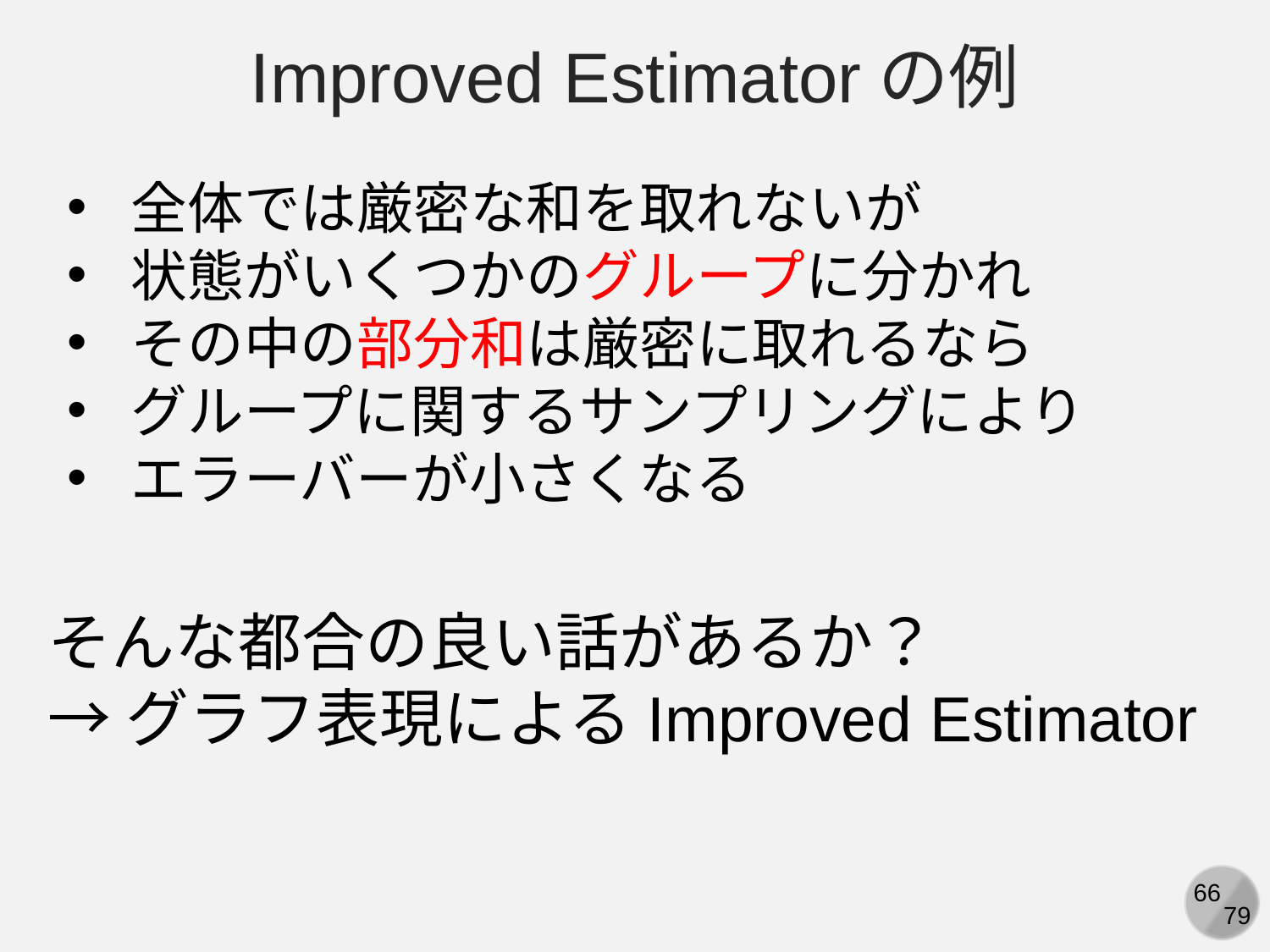

Improved Estimatorの例
全体では厳密な和を取れないが
状態がいくつかのグループに分かれ
その中の部分和は厳密に取れるなら
グループに関するサンプリングにより
エラーバーが小さくなる
そんな都合の良い話があるか？
→グラフ表現によるImproved Estimator